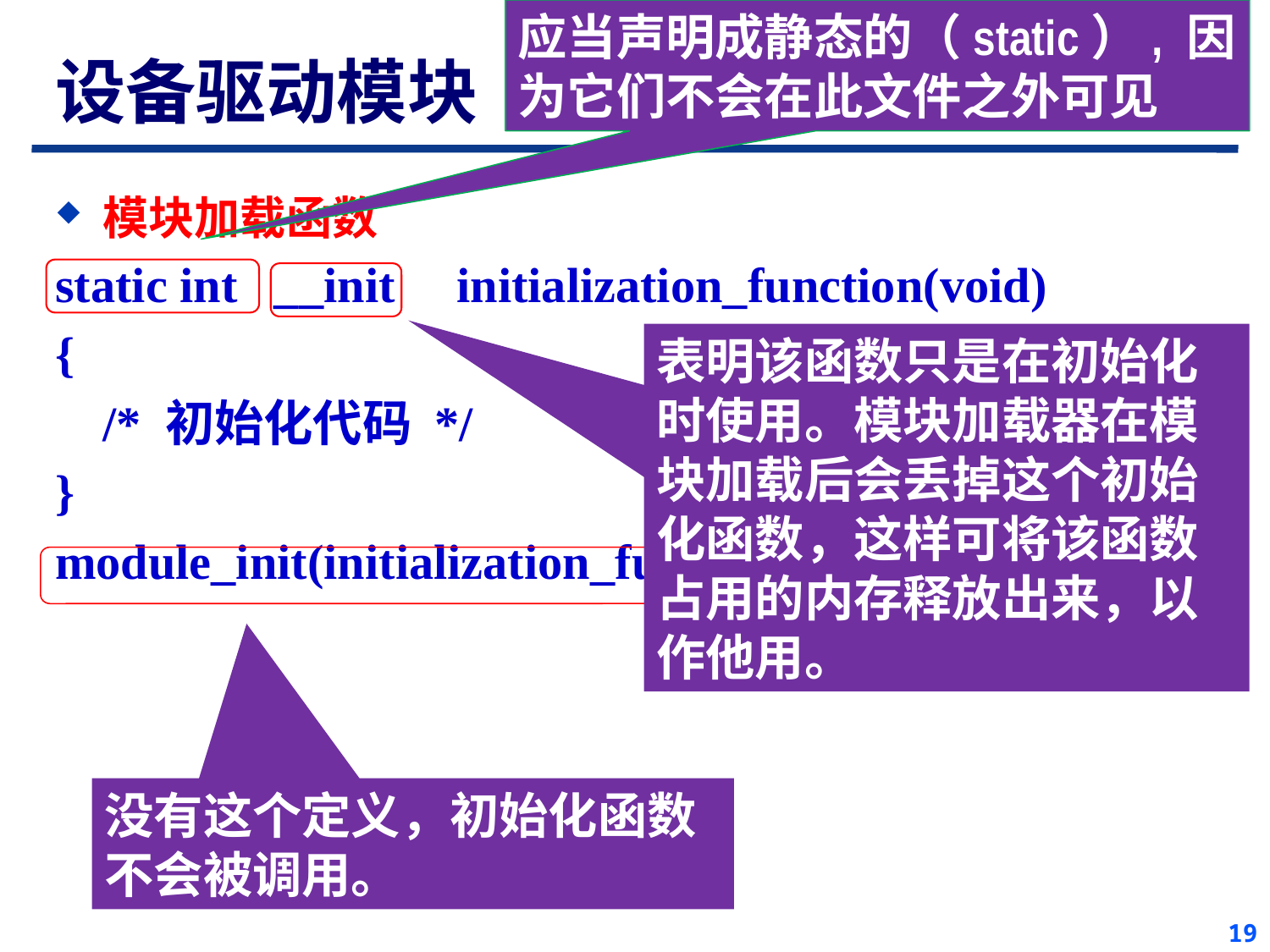

应当声明成静态的（static）, 因为它们不会在此文件之外可见
设备驱动模块
模块加载函数
static int   __init     initialization_function(void)
{
	/* 初始化代码 */
}
module_init(initialization_function);

表明该函数只是在初始化时使用。模块加载器在模块加载后会丢掉这个初始化函数，这样可将该函数占用的内存释放出来，以作他用。

没有这个定义，初始化函数不会被调用。